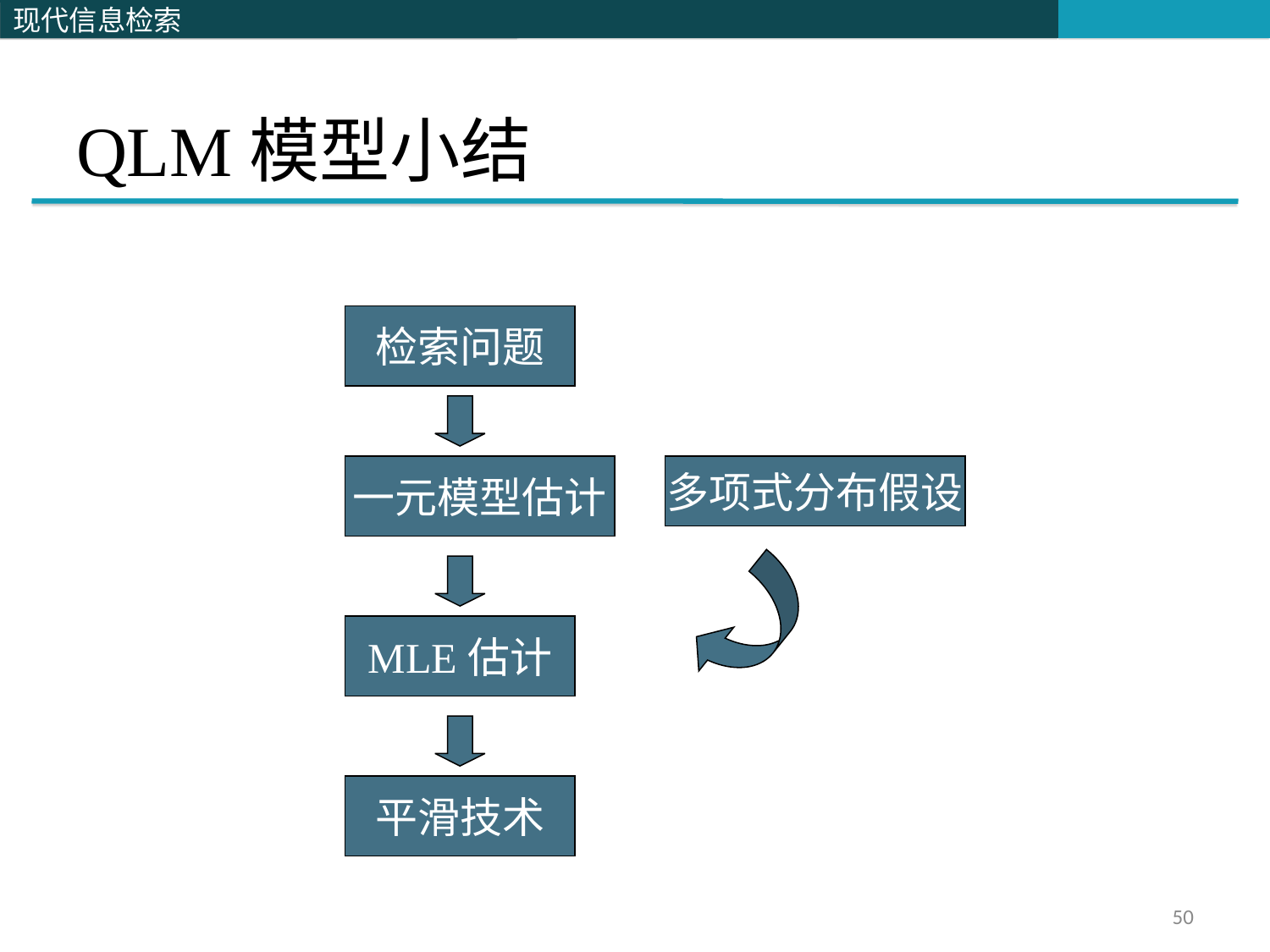

# QLM模型小结

检索问题

一元模型估计
多项式分布假设

MLE估计

平滑技术
50